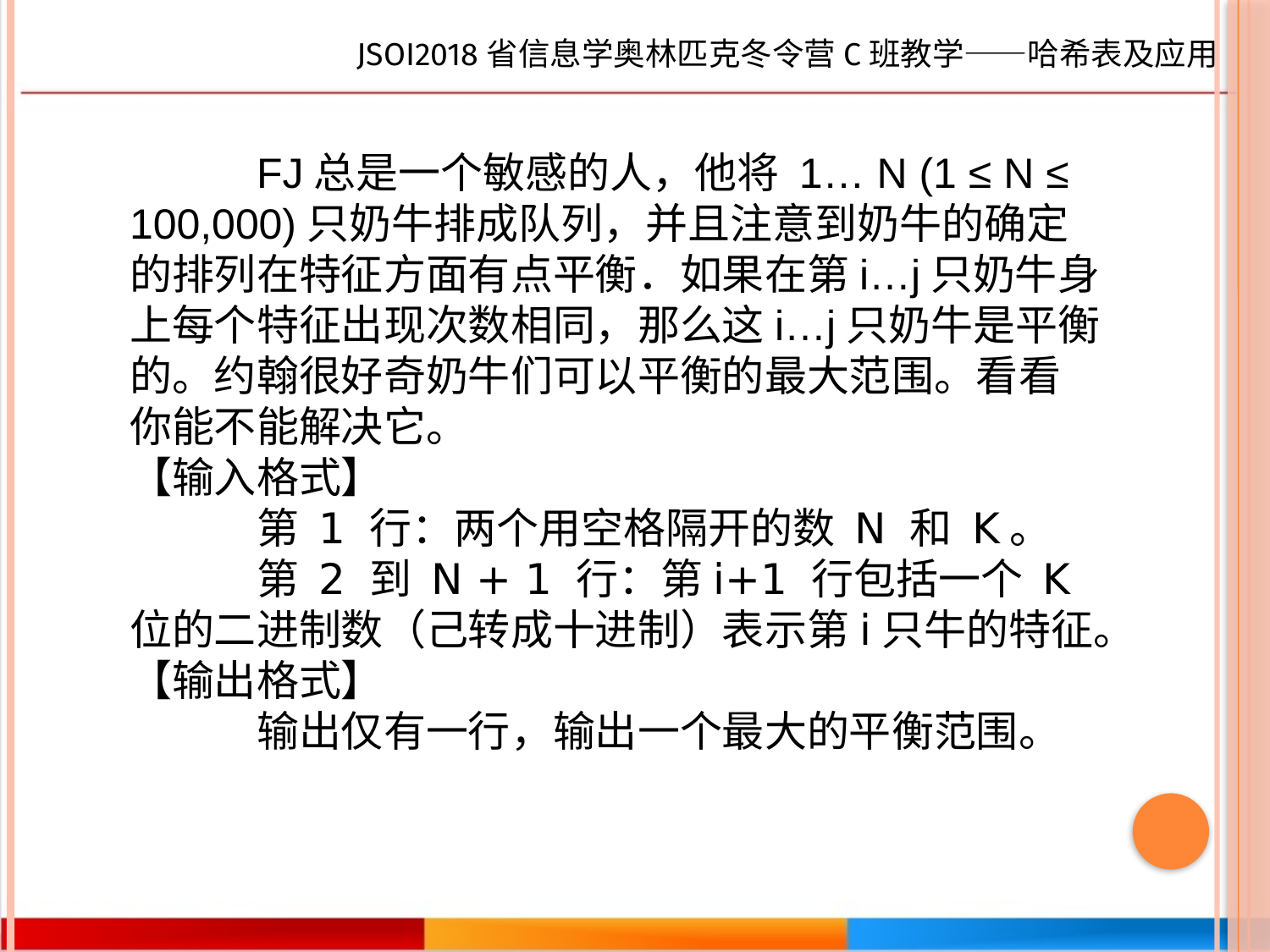

JSOI2018省信息学奥林匹克冬令营C班教学——哈希表及应用
	FJ总是一个敏感的人，他将 1… N (1 ≤ N ≤ 100,000)只奶牛排成队列，并且注意到奶牛的确定的排列在特征方面有点平衡．如果在第i…j只奶牛身上每个特征出现次数相同，那么这i…j只奶牛是平衡的。约翰很好奇奶牛们可以平衡的最大范围。看看你能不能解决它。
【输入格式】
	第 1 行：两个用空格隔开的数 N 和 K。
	第 2 到 N + 1 行：第i+1 行包括一个 K 位的二进制数（己转成十进制）表示第i只牛的特征。
【输出格式】
	输出仅有一行，输出一个最大的平衡范围。